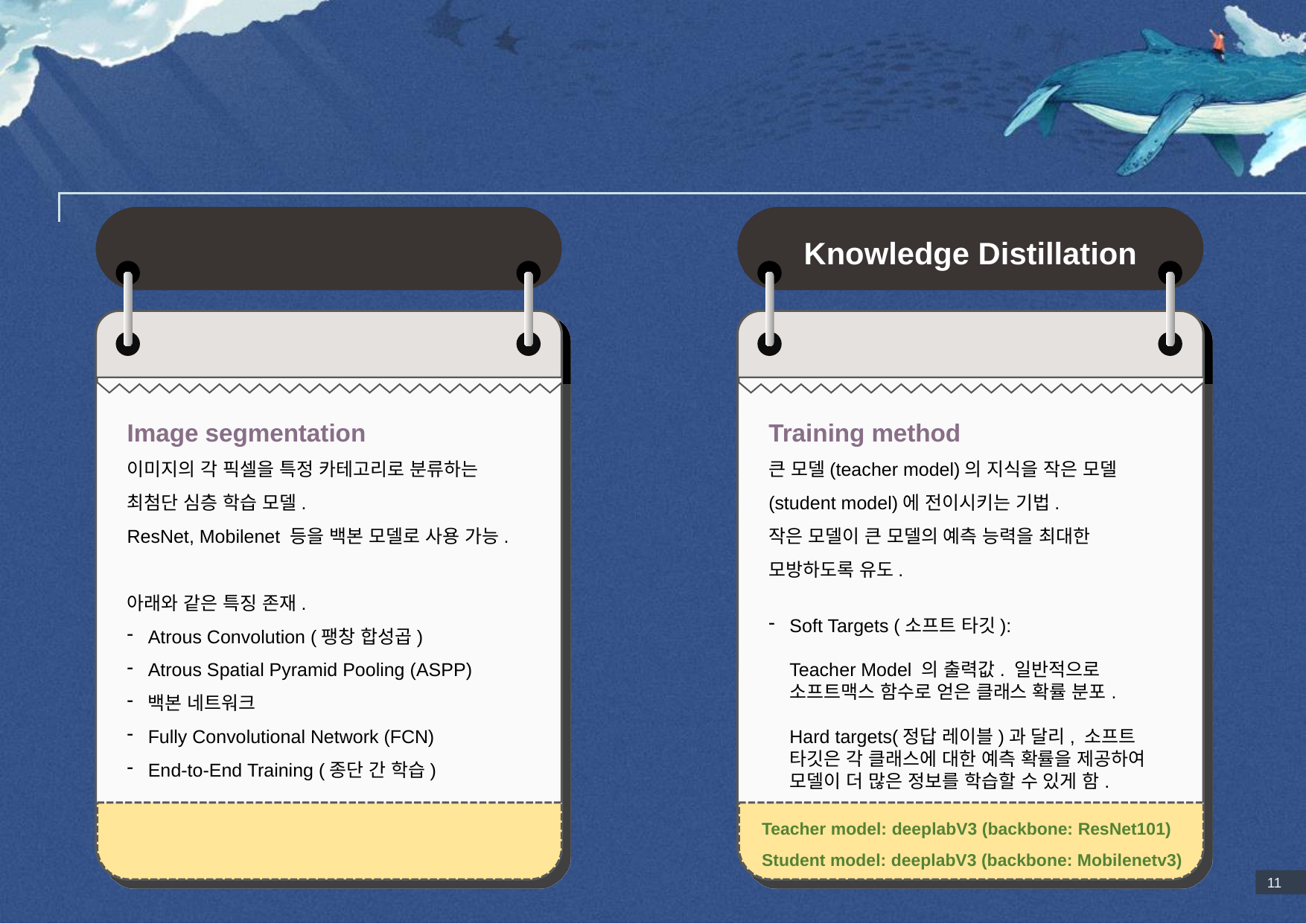

# 핵심 기술

DeepLab V3+
Knowledge Distillation

Image segmentation
이미지의 각 픽셀을 특정 카테고리로 분류하는 최첨단 심층 학습 모델.
ResNet, Mobilenet 등을 백본 모델로 사용 가능.

아래와 같은 특징 존재.
Atrous Convolution (팽창 합성곱)
Atrous Spatial Pyramid Pooling (ASPP)
백본 네트워크
Fully Convolutional Network (FCN)
End-to-End Training (종단 간 학습)
Training method
큰 모델(teacher model)의 지식을 작은 모델(student model)에 전이시키는 기법.
작은 모델이 큰 모델의 예측 능력을 최대한 모방하도록 유도.
Soft Targets (소프트 타깃):
Teacher Model 의 출력값. 일반적으로 소프트맥스 함수로 얻은 클래스 확률 분포.
Hard targets(정답 레이블)과 달리, 소프트 타깃은 각 클래스에 대한 예측 확률을 제공하여 모델이 더 많은 정보를 학습할 수 있게 함.

Teacher model: deeplabV3 (backbone: ResNet101)
Student model: deeplabV3 (backbone: Mobilenetv3)
11